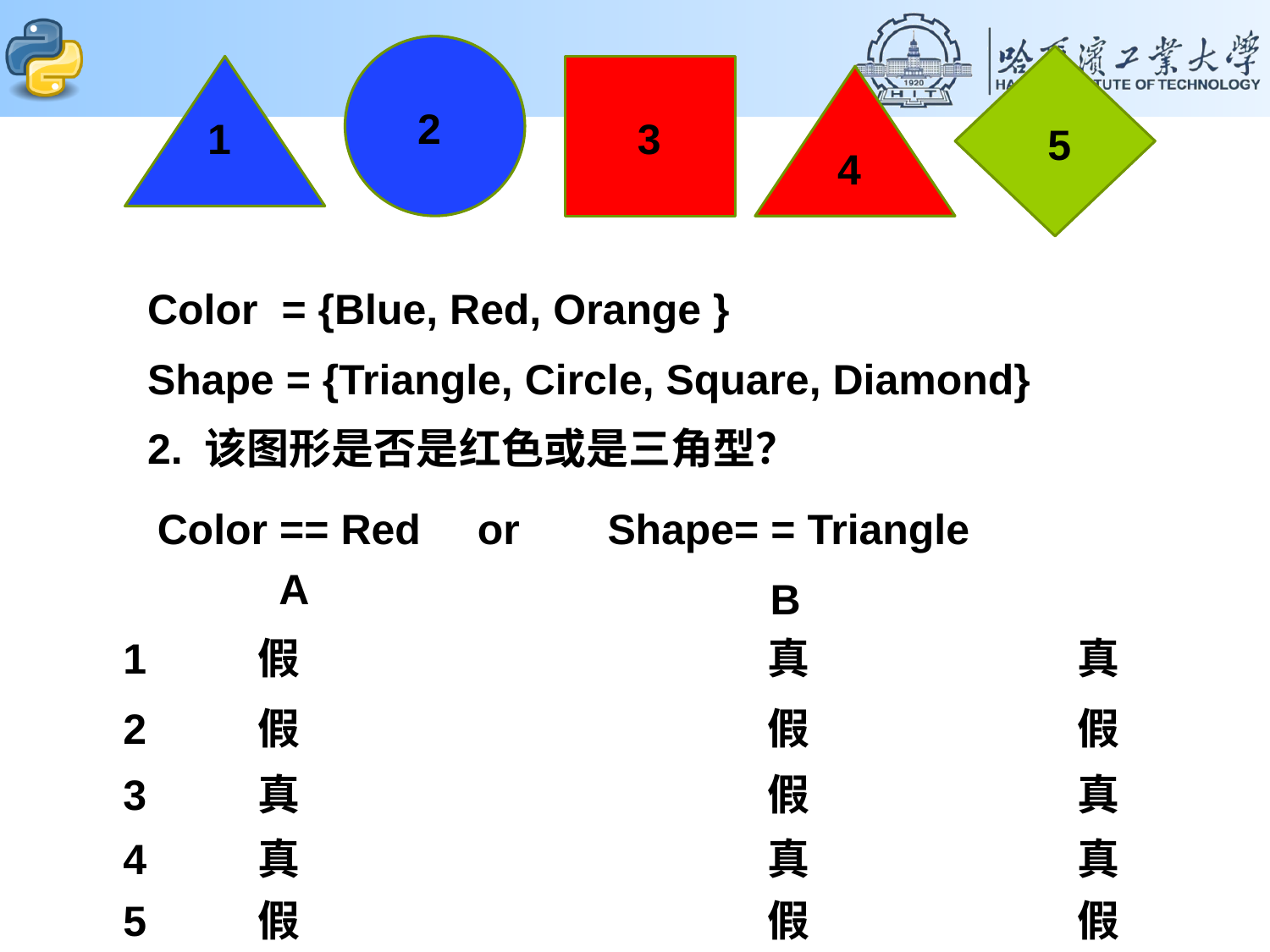

2

5

1

3

4
Color  = {Blue, Red, Orange }
Shape = {Triangle, Circle, Square, Diamond}
2. 该图形是否是红色或是三角型？
Color == Red
A
or
Shape= = Triangle
B
1
假
真
真
2
假
假
假
3
真
假
真
4
真
真
真
5
假
假
假